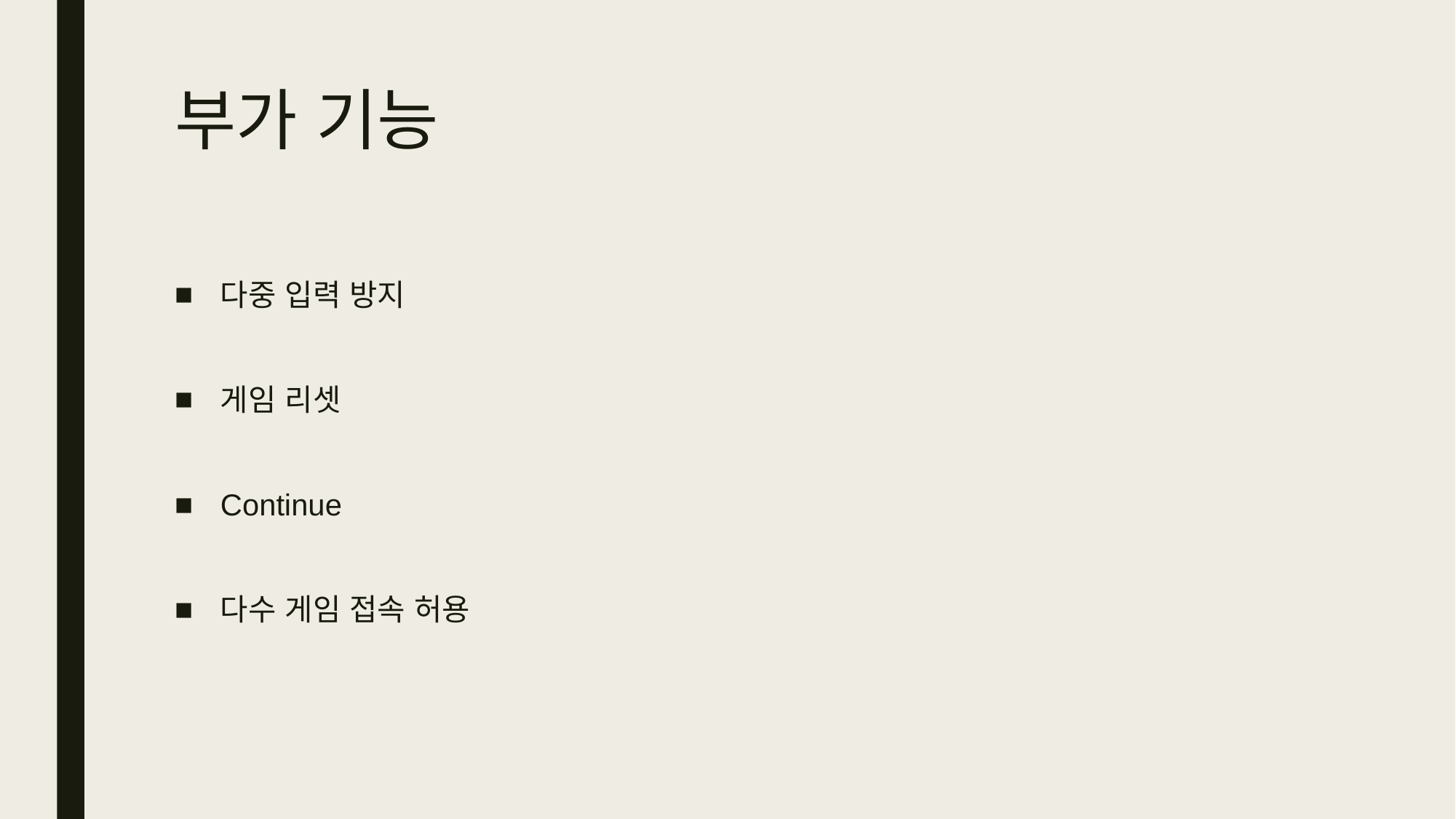

# 부가 기능
다중 입력 방지

게임 리셋

Continue

다수 게임 접속 허용